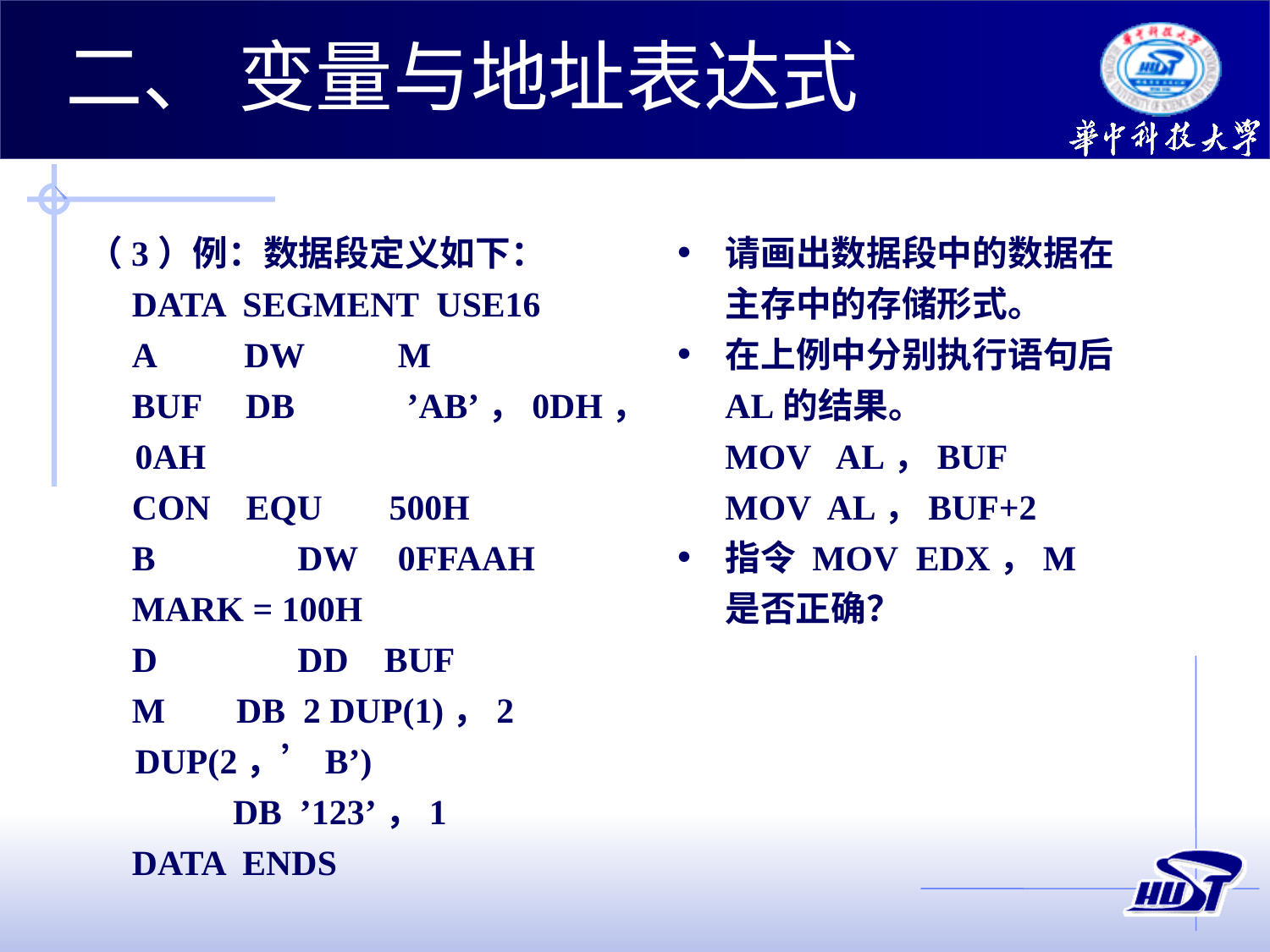

二、 变量与地址表达式
（3）例：数据段定义如下：
     DATA  SEGMENT  USE16
     A          DW	 M
     BUF     DB	  ’AB’，0DH，0AH
     CON    EQU	500H
     B	    DW	 0FFAAH
     MARK = 100H
     D  	    DD    BUF
     M        DB  2 DUP(1)，2 DUP(2，’B’)
	           DB  ’123’，1
     DATA  ENDS

请画出数据段中的数据在主存中的存储形式。
在上例中分别执行语句后AL的结果。
 	MOV   AL，BUF
 	MOV  AL，BUF+2
指令 MOV  EDX，M  是否正确？